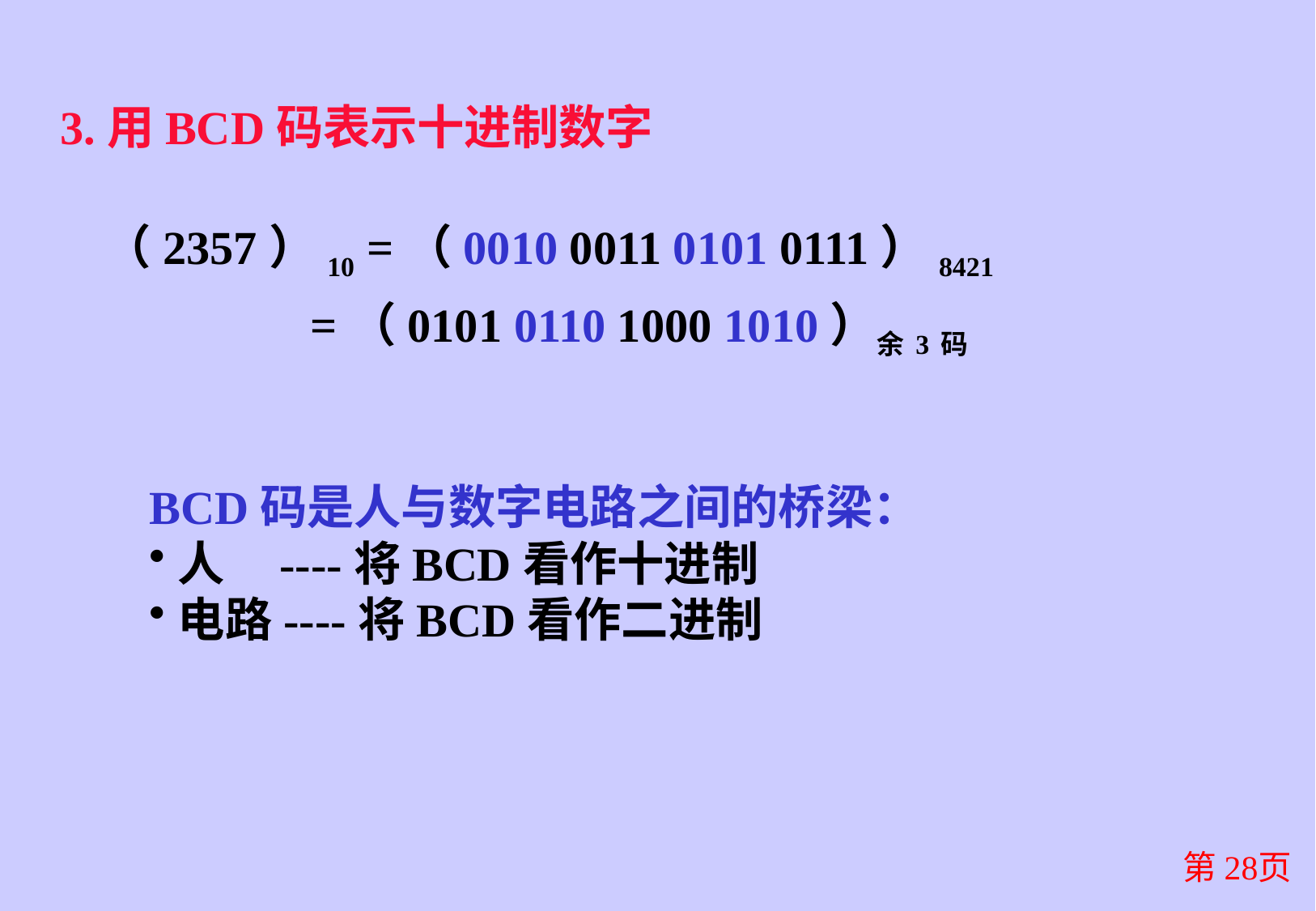

3.用BCD码表示十进制数字
（2357）10 =（0010 0011 0101 0111）8421
                              =（0101 0110 1000 1010）余3码

BCD码是人与数字电路之间的桥梁：
人    ----将BCD看作十进制
电路----将BCD看作二进制
第28页